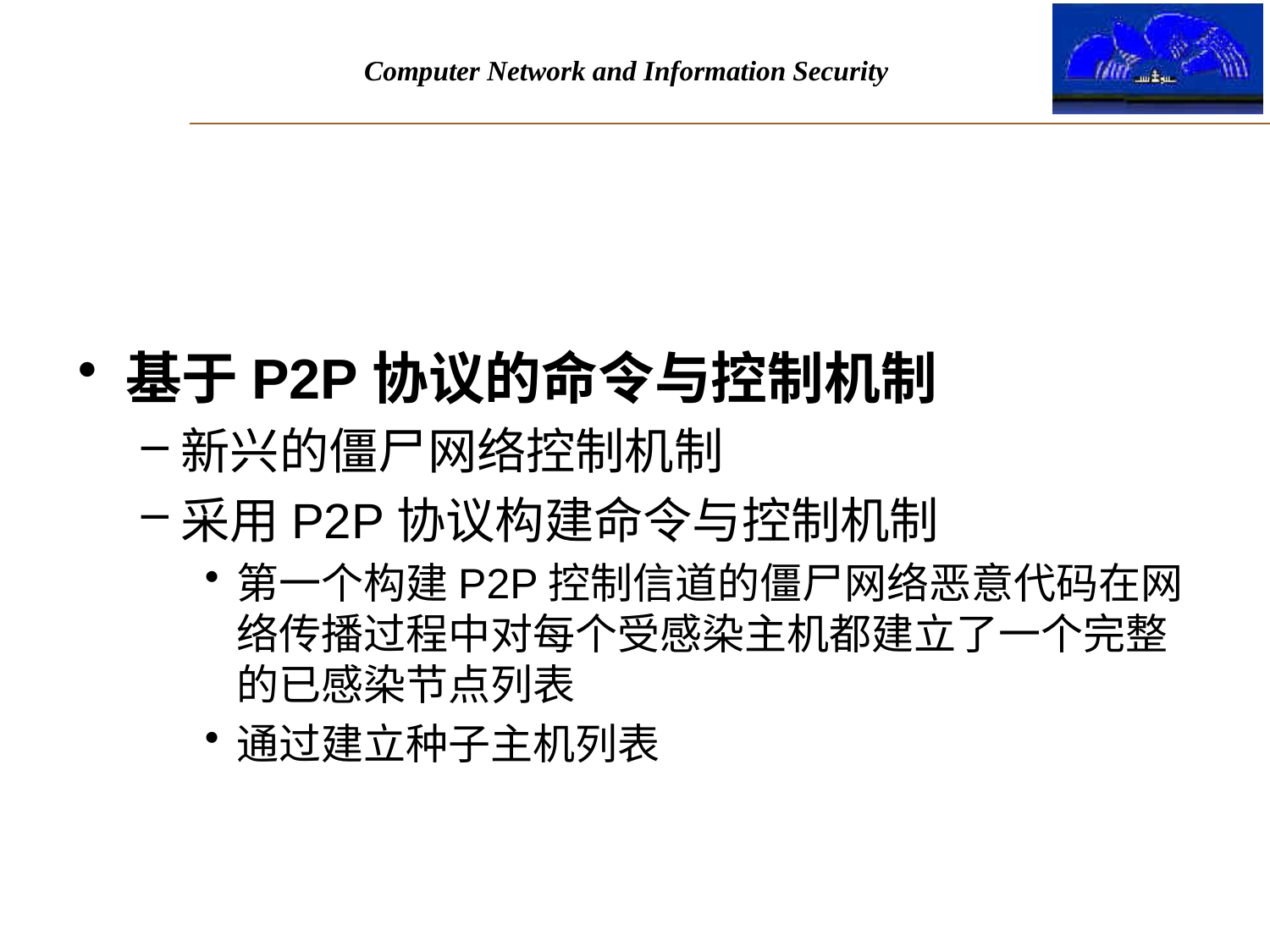

#
基于P2P协议的命令与控制机制
新兴的僵尸网络控制机制
采用P2P协议构建命令与控制机制
第一个构建P2P控制信道的僵尸网络恶意代码在网络传播过程中对每个受感染主机都建立了一个完整的已感染节点列表
通过建立种子主机列表